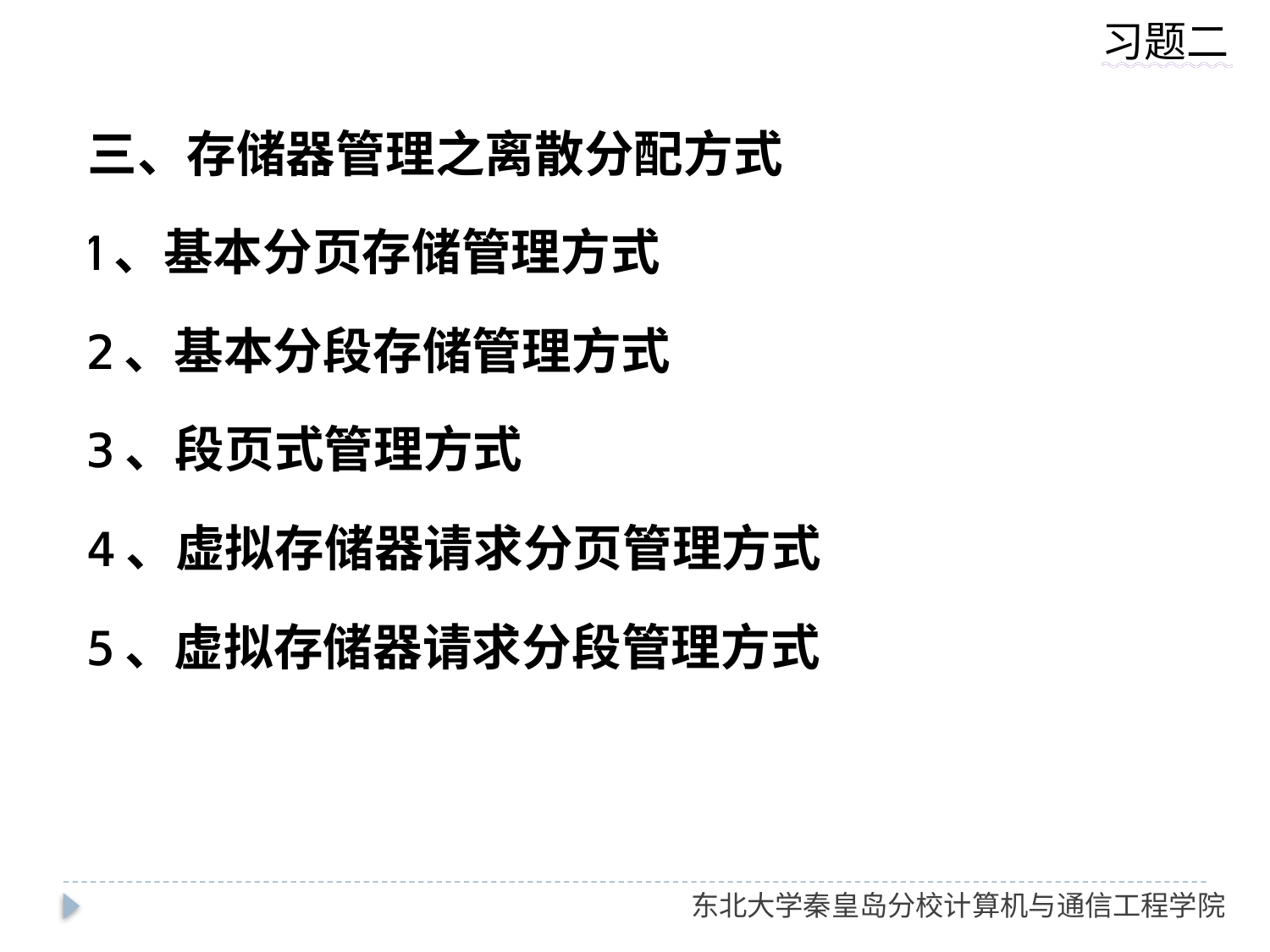

三、存储器管理之离散分配方式
1、基本分页存储管理方式
2、基本分段存储管理方式
3、段页式管理方式
4、虚拟存储器请求分页管理方式
5、虚拟存储器请求分段管理方式